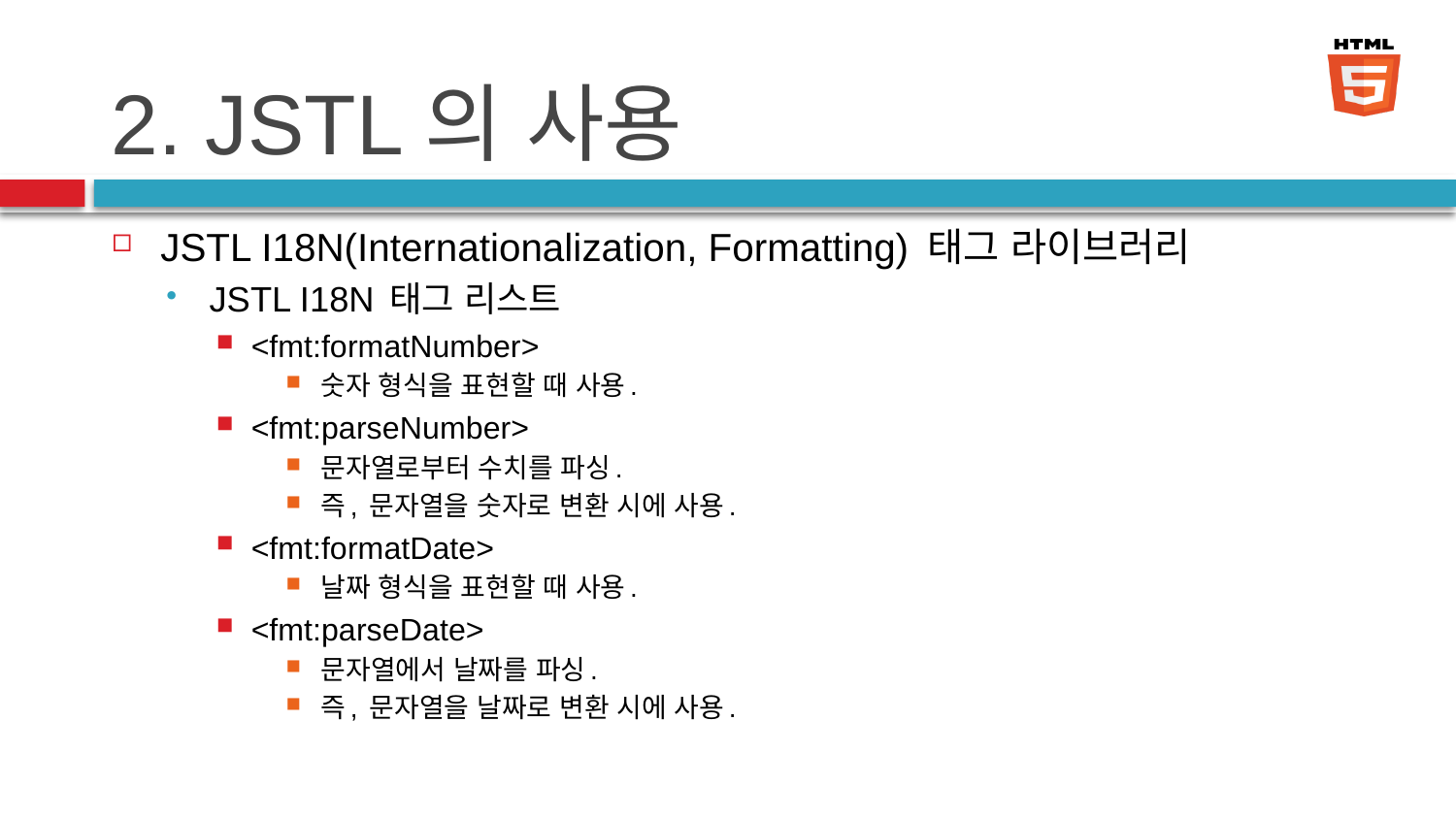

# 2. JSTL의 사용
JSTL I18N(Internationalization, Formatting) 태그 라이브러리
JSTL I18N 태그 리스트
<fmt:formatNumber>
숫자 형식을 표현할 때 사용.
<fmt:parseNumber>
문자열로부터 수치를 파싱.
즉, 문자열을 숫자로 변환 시에 사용.
<fmt:formatDate>
날짜 형식을 표현할 때 사용.
<fmt:parseDate>
문자열에서 날짜를 파싱.
즉, 문자열을 날짜로 변환 시에 사용.